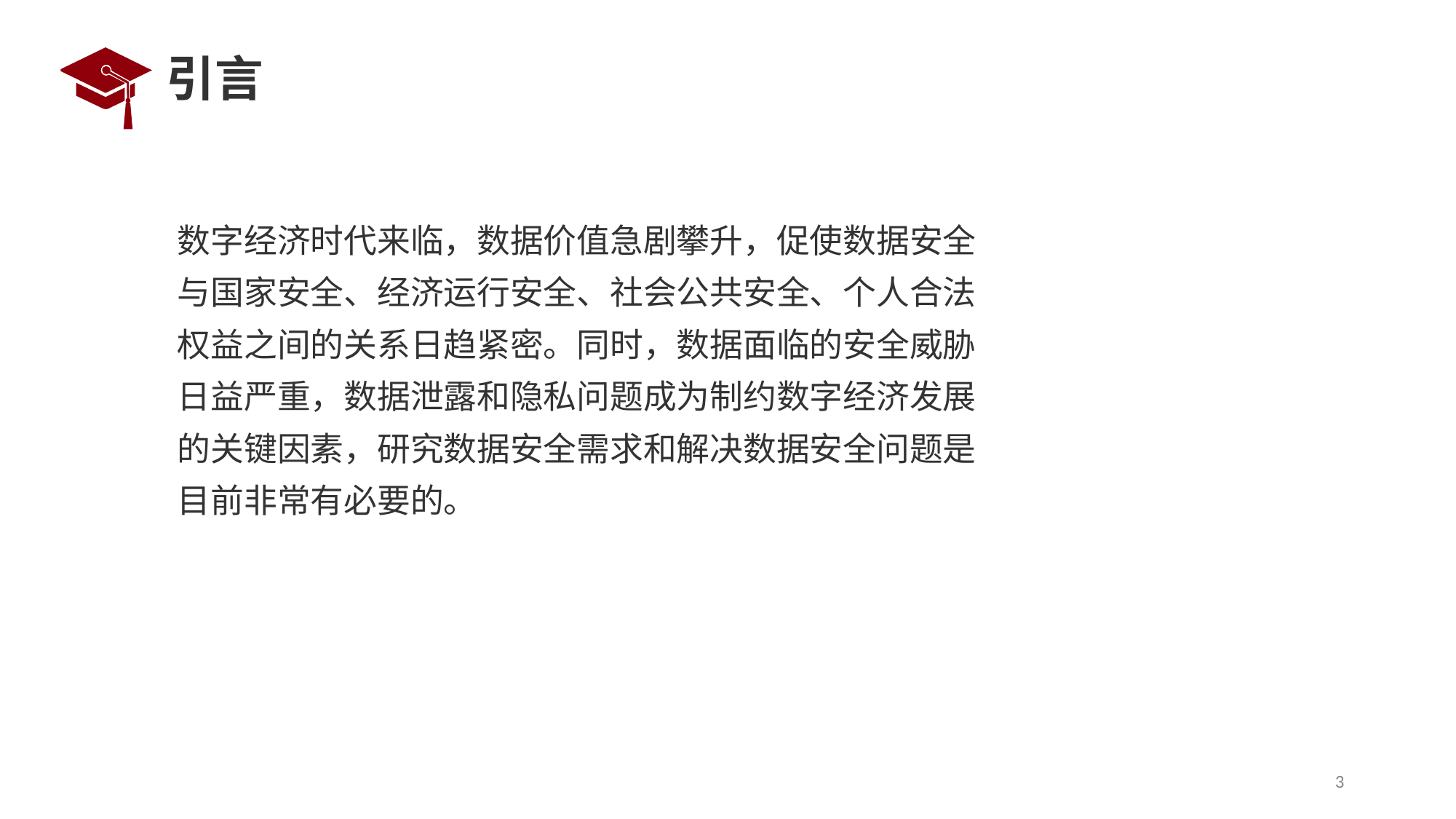

# 引言
数字经济时代来临，数据价值急剧攀升，促使数据安全与国家安全、经济运行安全、社会公共安全、个人合法权益之间的关系日趋紧密。同时，数据面临的安全威胁日益严重，数据泄露和隐私问题成为制约数字经济发展的关键因素，研究数据安全需求和解决数据安全问题是目前非常有必要的。
3